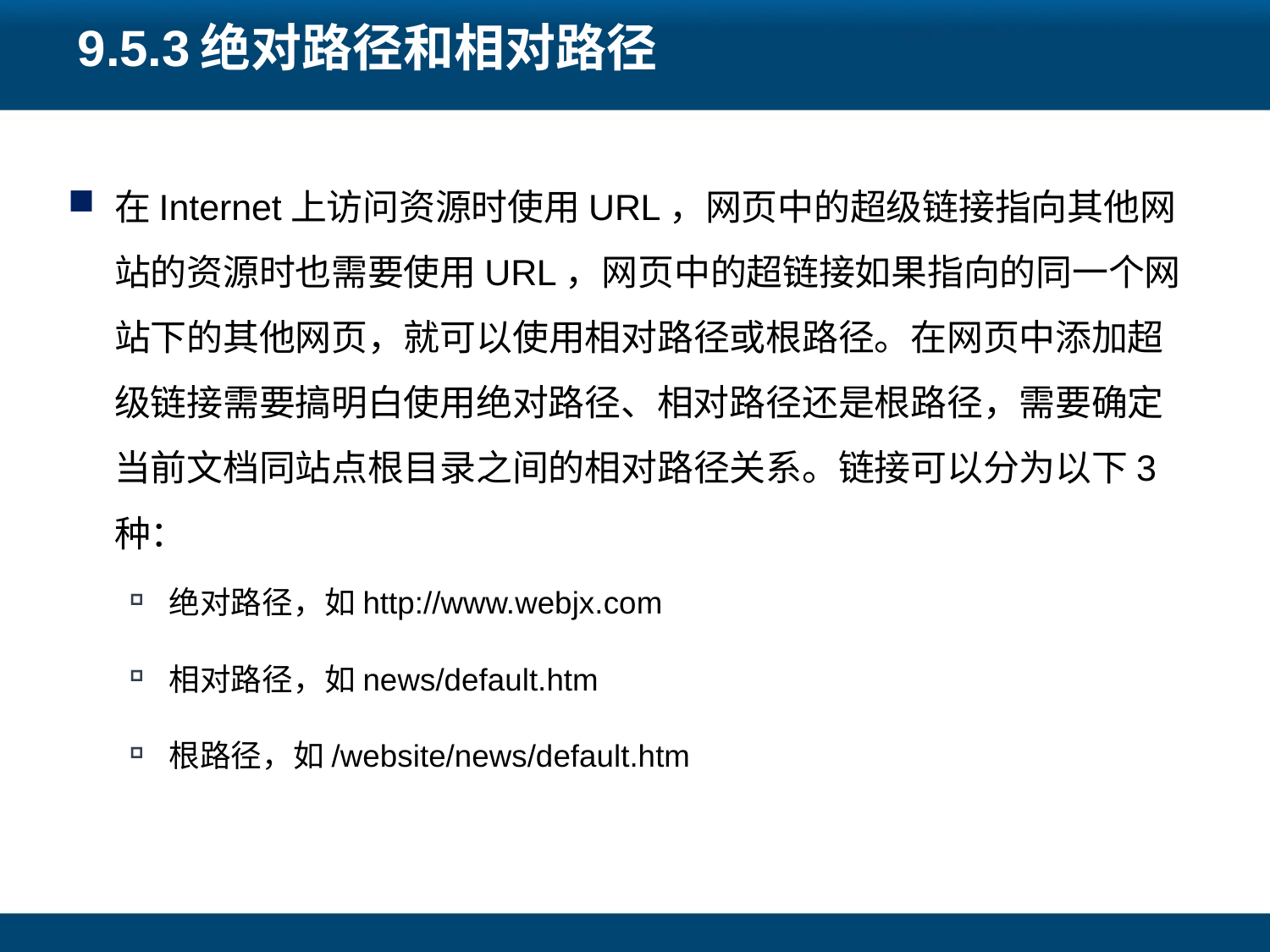

# 9.5.3绝对路径和相对路径
在Internet上访问资源时使用URL，网页中的超级链接指向其他网站的资源时也需要使用URL，网页中的超链接如果指向的同一个网站下的其他网页，就可以使用相对路径或根路径。在网页中添加超级链接需要搞明白使用绝对路径、相对路径还是根路径，需要确定当前文档同站点根目录之间的相对路径关系。链接可以分为以下3种：
绝对路径，如http://www.webjx.com
相对路径，如news/default.htm
根路径，如/website/news/default.htm